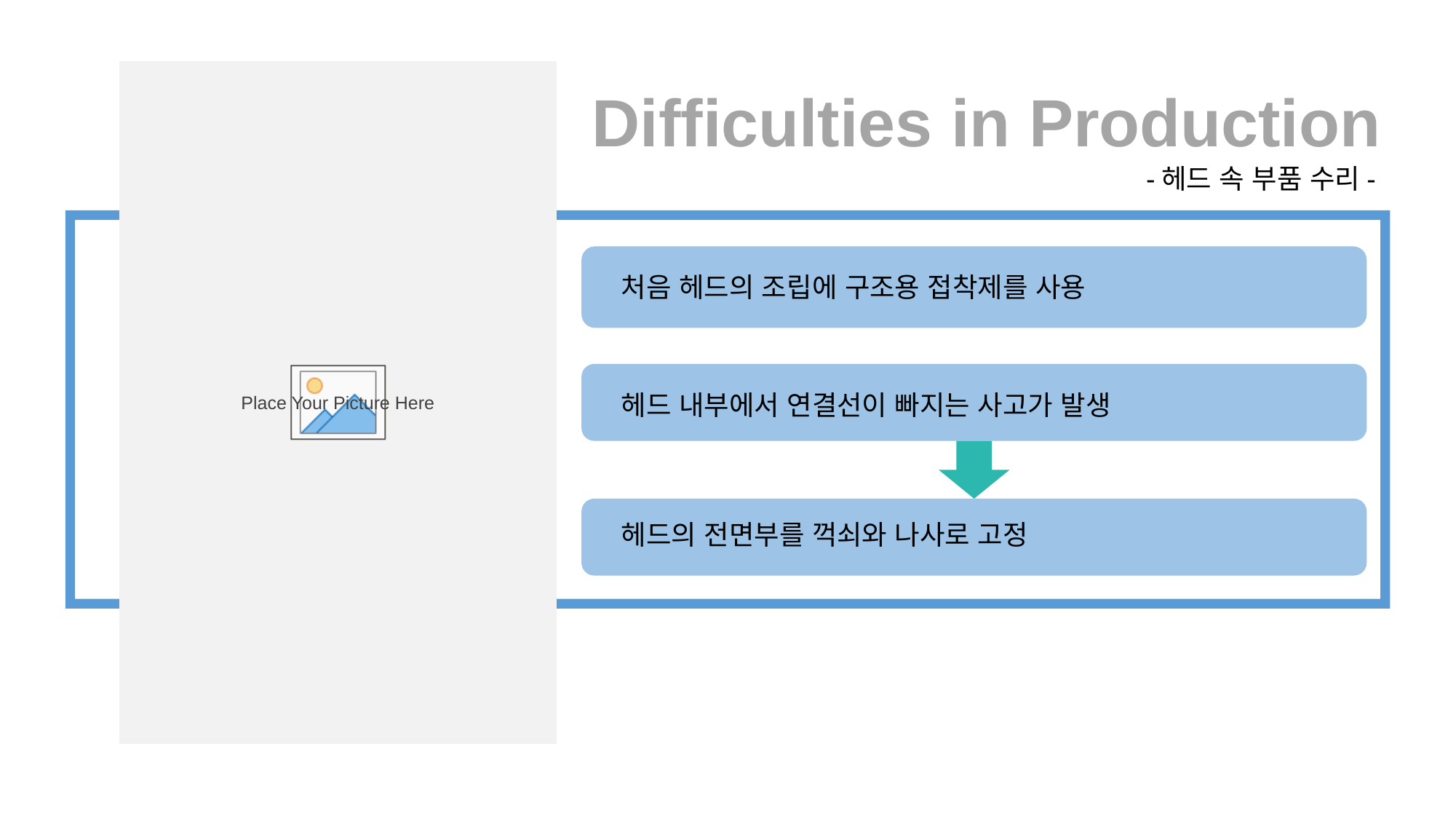

Difficulties in Production
-헤드 속 부품 수리-

처음 헤드의 조립에 구조용 접착제를 사용

헤드 내부에서 연결선이 빠지는 사고가 발생

헤드의 전면부를 꺽쇠와 나사로 고정